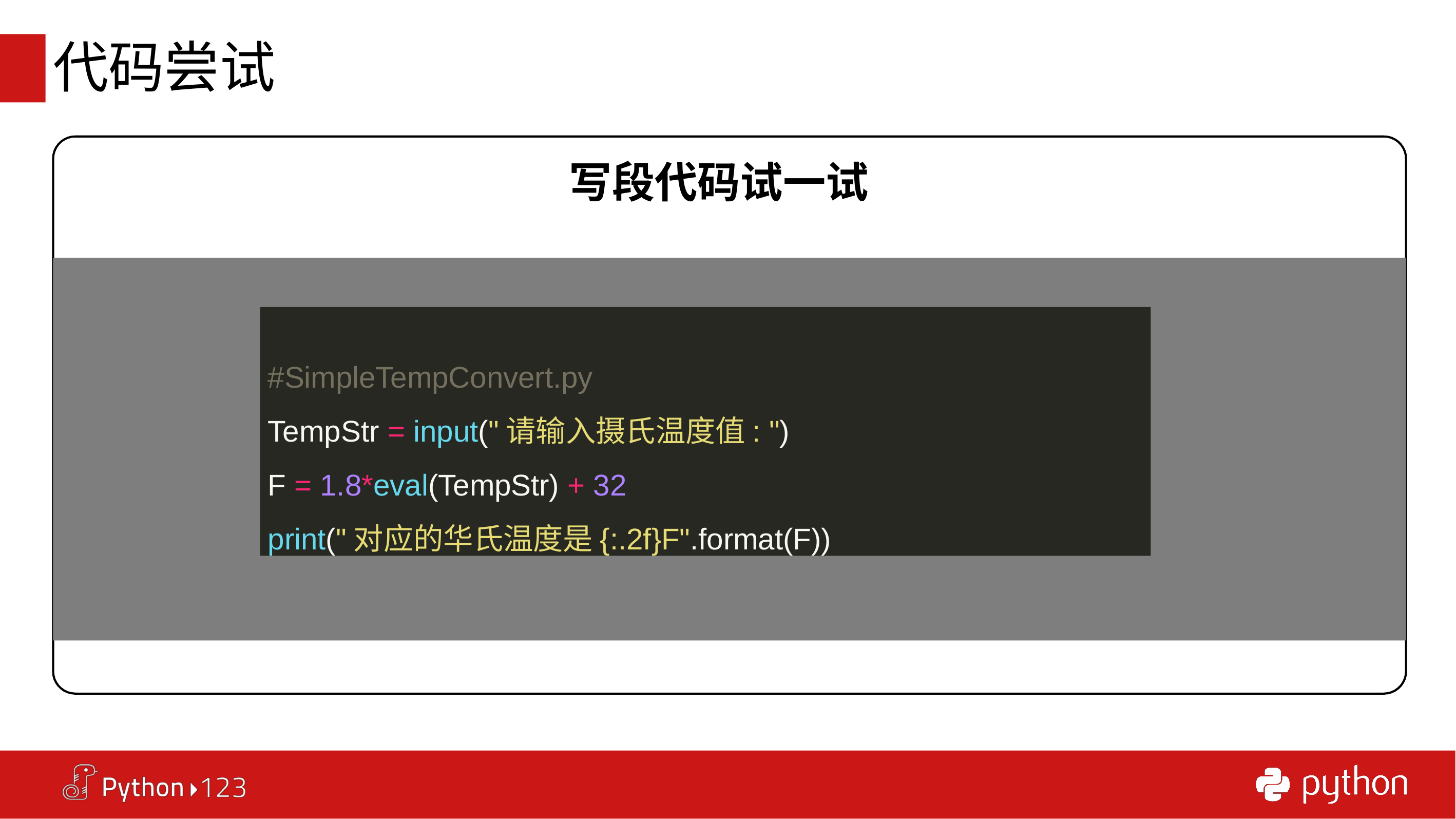

# 代码尝试

写段代码试一试

#SimpleTempConvert.py
TempStr = input("请输入摄氏温度值: ")
F = 1.8*eval(TempStr) + 32
print("对应的华氏温度是{:.2f}F".format(F))